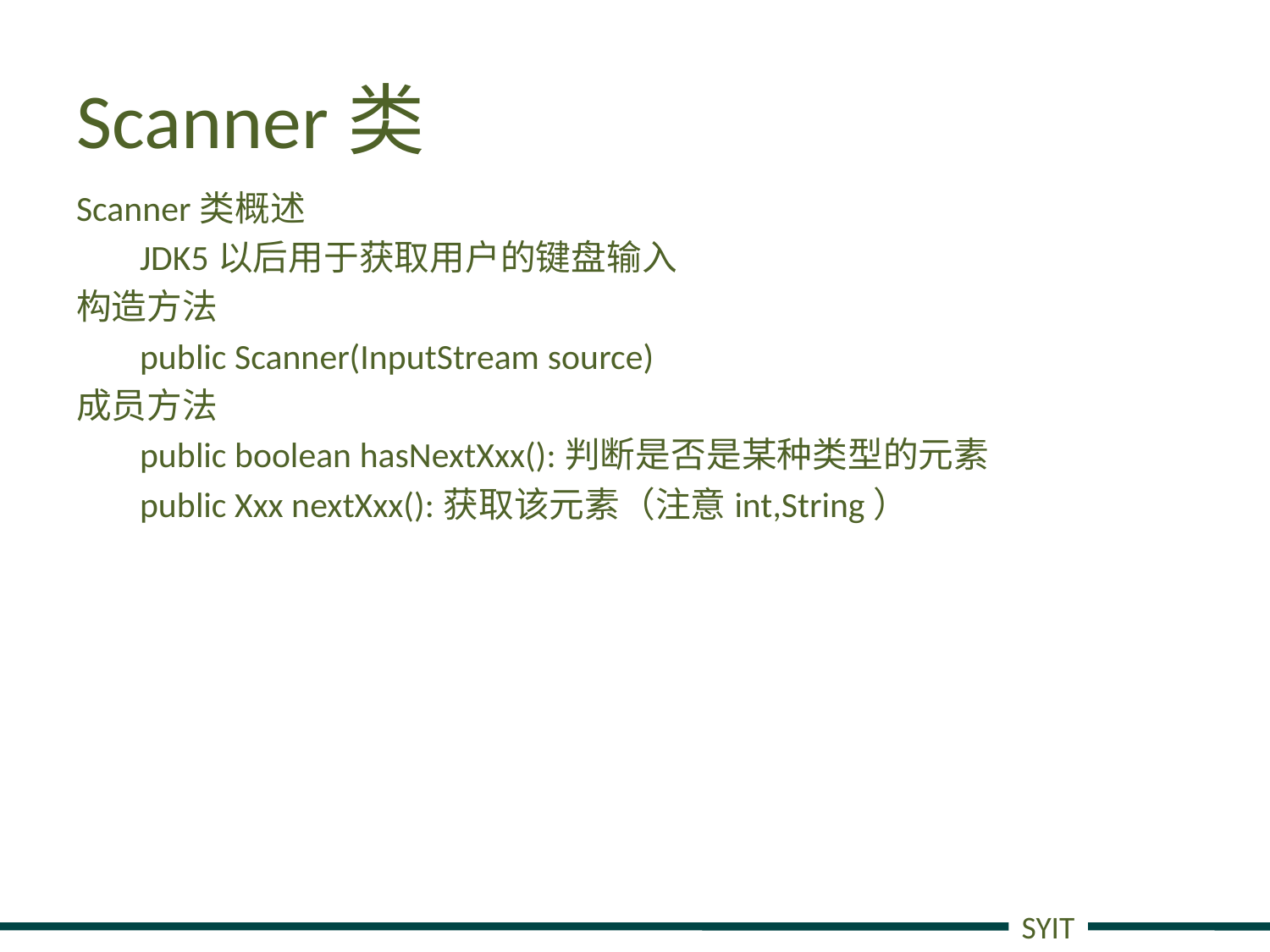

# Scanner类
Scanner类概述
JDK5以后用于获取用户的键盘输入
构造方法
public Scanner(InputStream source)
成员方法
public boolean hasNextXxx():判断是否是某种类型的元素
public Xxx nextXxx():获取该元素（注意int,String）

SYIT